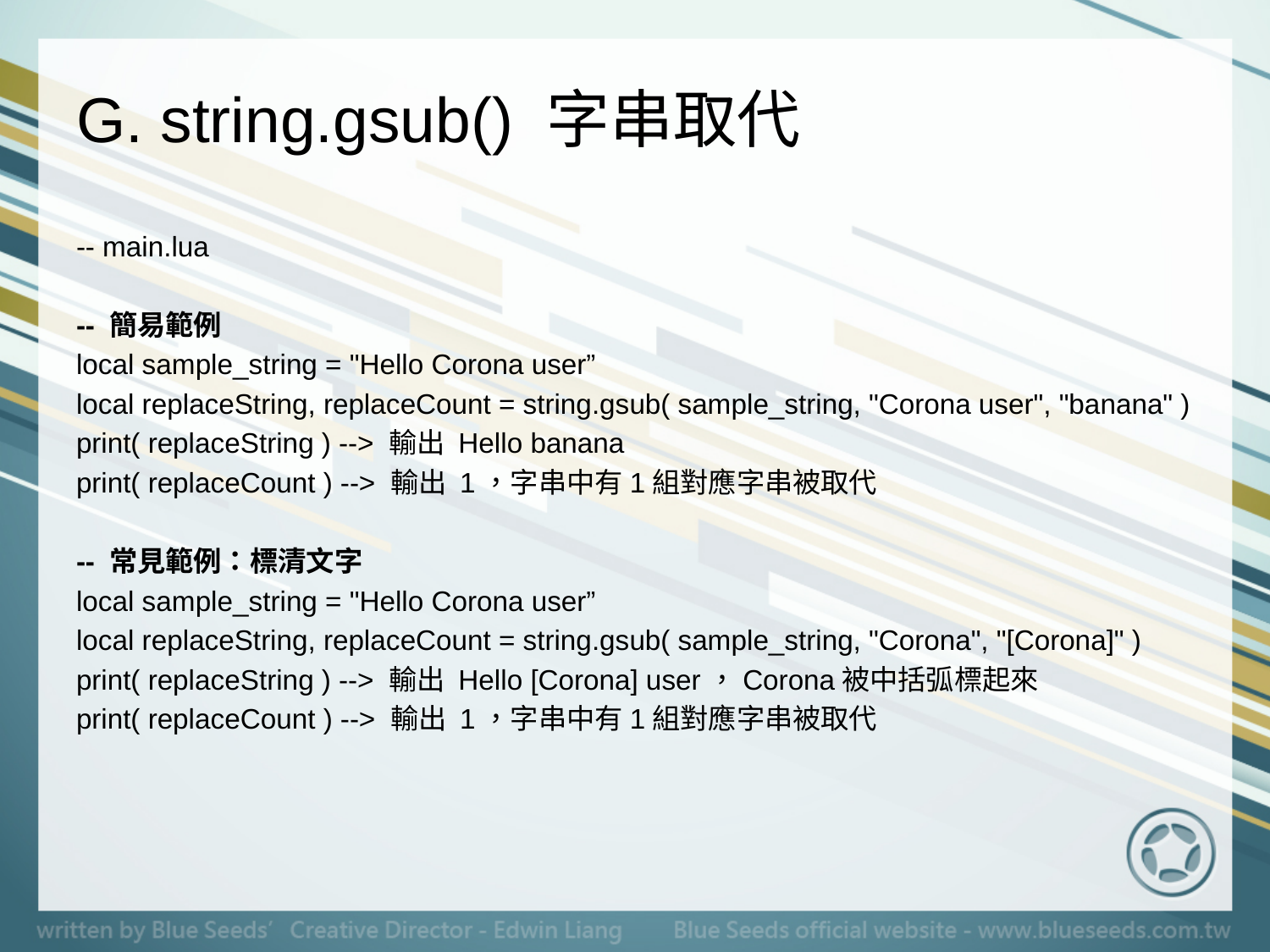

# G. string.gsub() 字串取代
-- main.lua

-- 簡易範例
local sample_string = "Hello Corona user”
local replaceString, replaceCount = string.gsub( sample_string, "Corona user", "banana" )
print( replaceString ) --> 輸出 Hello banana
print( replaceCount ) --> 輸出 1，字串中有1組對應字串被取代

-- 常見範例：標清文字
local sample_string = "Hello Corona user”
local replaceString, replaceCount = string.gsub( sample_string, "Corona", "[Corona]" )
print( replaceString ) --> 輸出 Hello [Corona] user，Corona被中括弧標起來
print( replaceCount ) --> 輸出 1，字串中有1組對應字串被取代